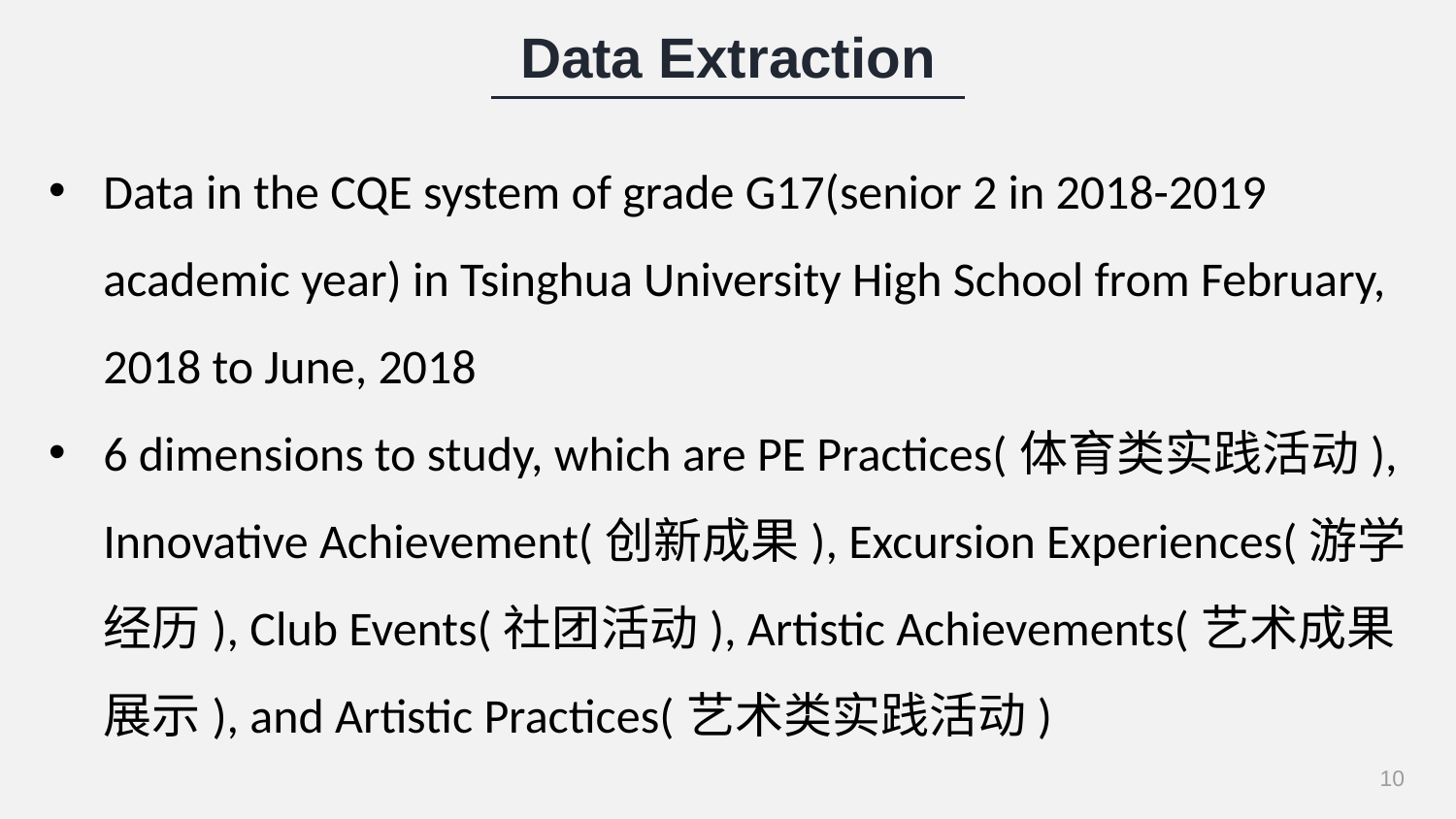

Data Extraction
Data in the CQE system of grade G17(senior 2 in 2018-2019 academic year) in Tsinghua University High School from February, 2018 to June, 2018
6 dimensions to study, which are PE Practices(体育类实践活动), Innovative Achievement(创新成果), Excursion Experiences(游学经历), Club Events(社团活动), Artistic Achievements(艺术成果展示), and Artistic Practices(艺术类实践活动)
10